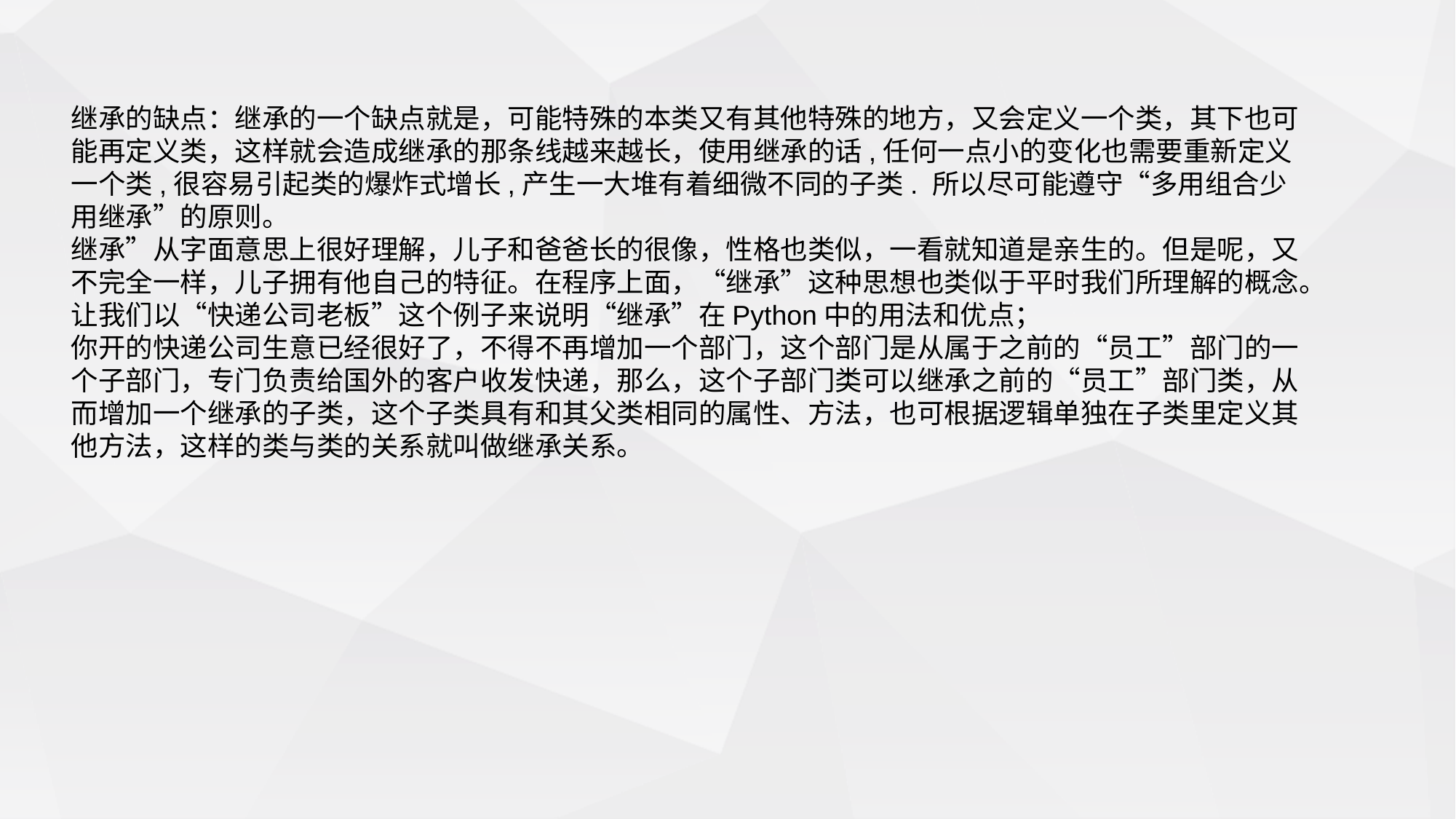

继承的缺点：继承的一个缺点就是，可能特殊的本类又有其他特殊的地方，又会定义一个类，其下也可能再定义类，这样就会造成继承的那条线越来越长，使用继承的话,任何一点小的变化也需要重新定义一个类,很容易引起类的爆炸式增长,产生一大堆有着细微不同的子类. 所以尽可能遵守“多用组合少用继承”的原则。
继承”从字面意思上很好理解，儿子和爸爸长的很像，性格也类似，一看就知道是亲生的。但是呢，又不完全一样，儿子拥有他自己的特征。在程序上面，“继承”这种思想也类似于平时我们所理解的概念。
让我们以“快递公司老板”这个例子来说明“继承”在Python中的用法和优点；
你开的快递公司生意已经很好了，不得不再增加一个部门，这个部门是从属于之前的“员工”部门的一个子部门，专门负责给国外的客户收发快递，那么，这个子部门类可以继承之前的“员工”部门类，从而增加一个继承的子类，这个子类具有和其父类相同的属性、方法，也可根据逻辑单独在子类里定义其他方法，这样的类与类的关系就叫做继承关系。